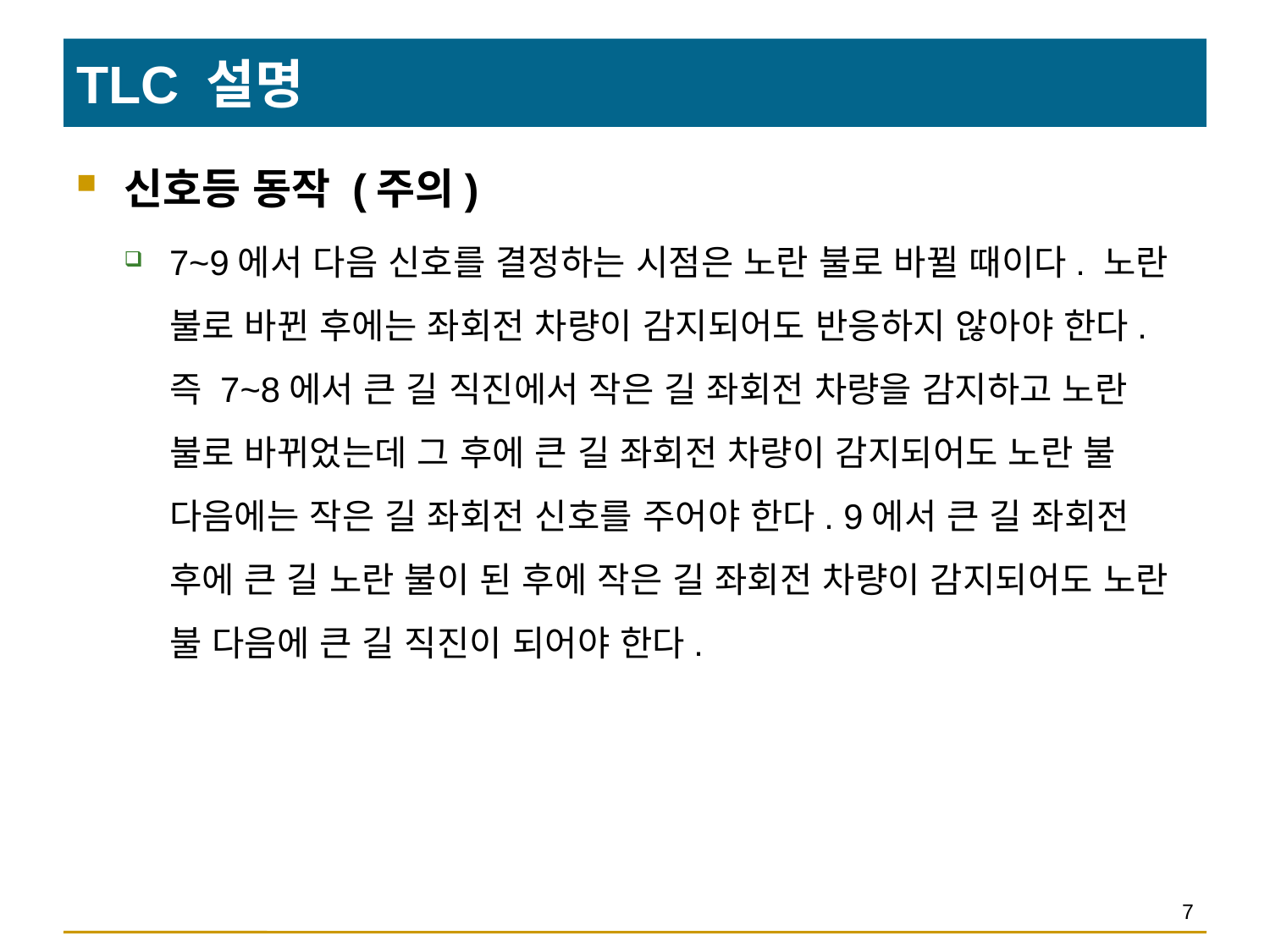

# TLC 설명
신호등 동작 (주의)
7~9에서 다음 신호를 결정하는 시점은 노란 불로 바뀔 때이다. 노란 불로 바뀐 후에는 좌회전 차량이 감지되어도 반응하지 않아야 한다. 즉 7~8에서 큰 길 직진에서 작은 길 좌회전 차량을 감지하고 노란 불로 바뀌었는데 그 후에 큰 길 좌회전 차량이 감지되어도 노란 불 다음에는 작은 길 좌회전 신호를 주어야 한다. 9에서 큰 길 좌회전 후에 큰 길 노란 불이 된 후에 작은 길 좌회전 차량이 감지되어도 노란 불 다음에 큰 길 직진이 되어야 한다.

7